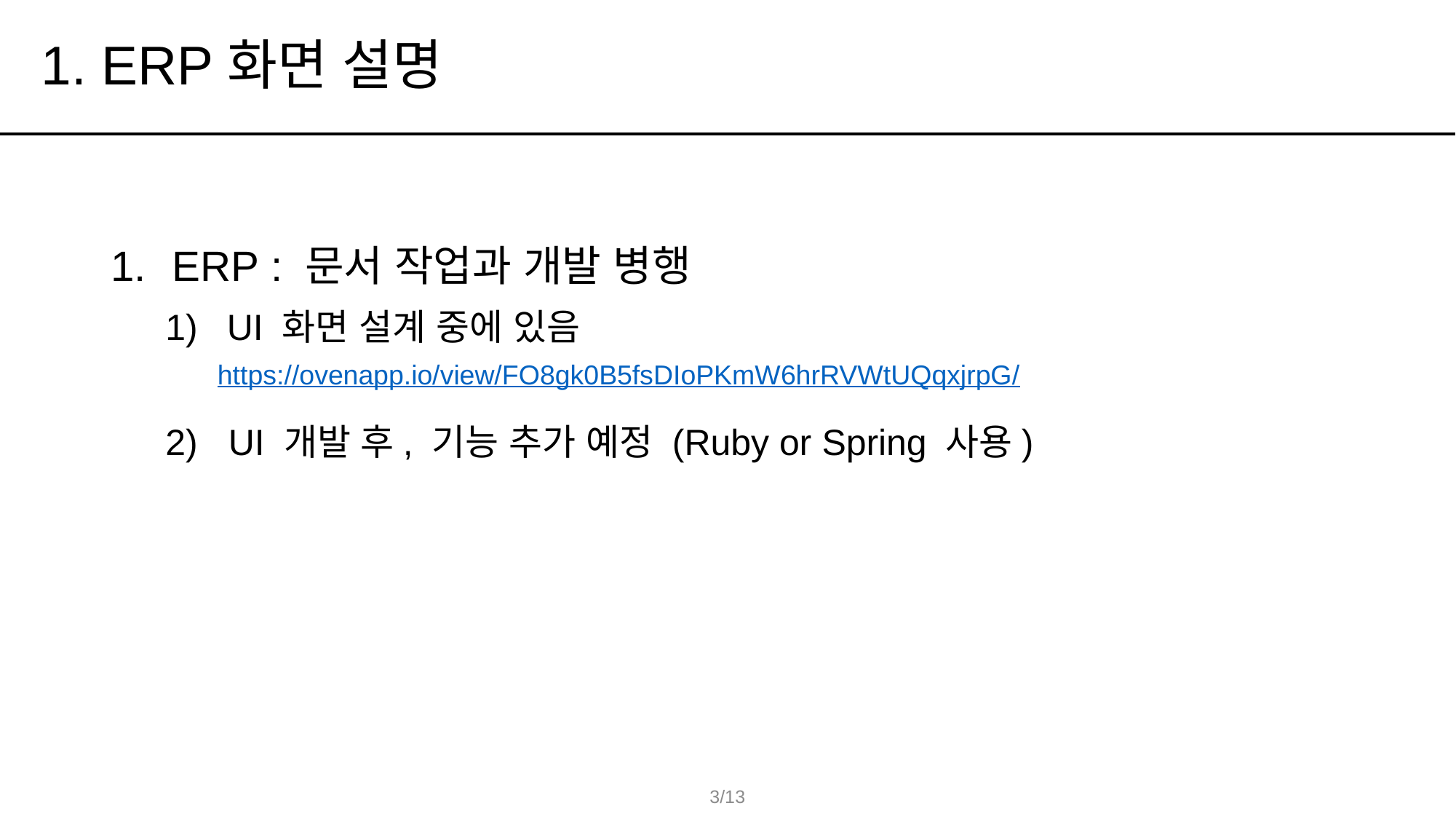

# 1. ERP화면 설명

ERP : 문서 작업과 개발 병행
UI 화면 설계 중에 있음

2)   UI 개발 후, 기능 추가 예정 (Ruby or Spring 사용)

https://ovenapp.io/view/FO8gk0B5fsDIoPKmW6hrRVWtUQqxjrpG/
3/13